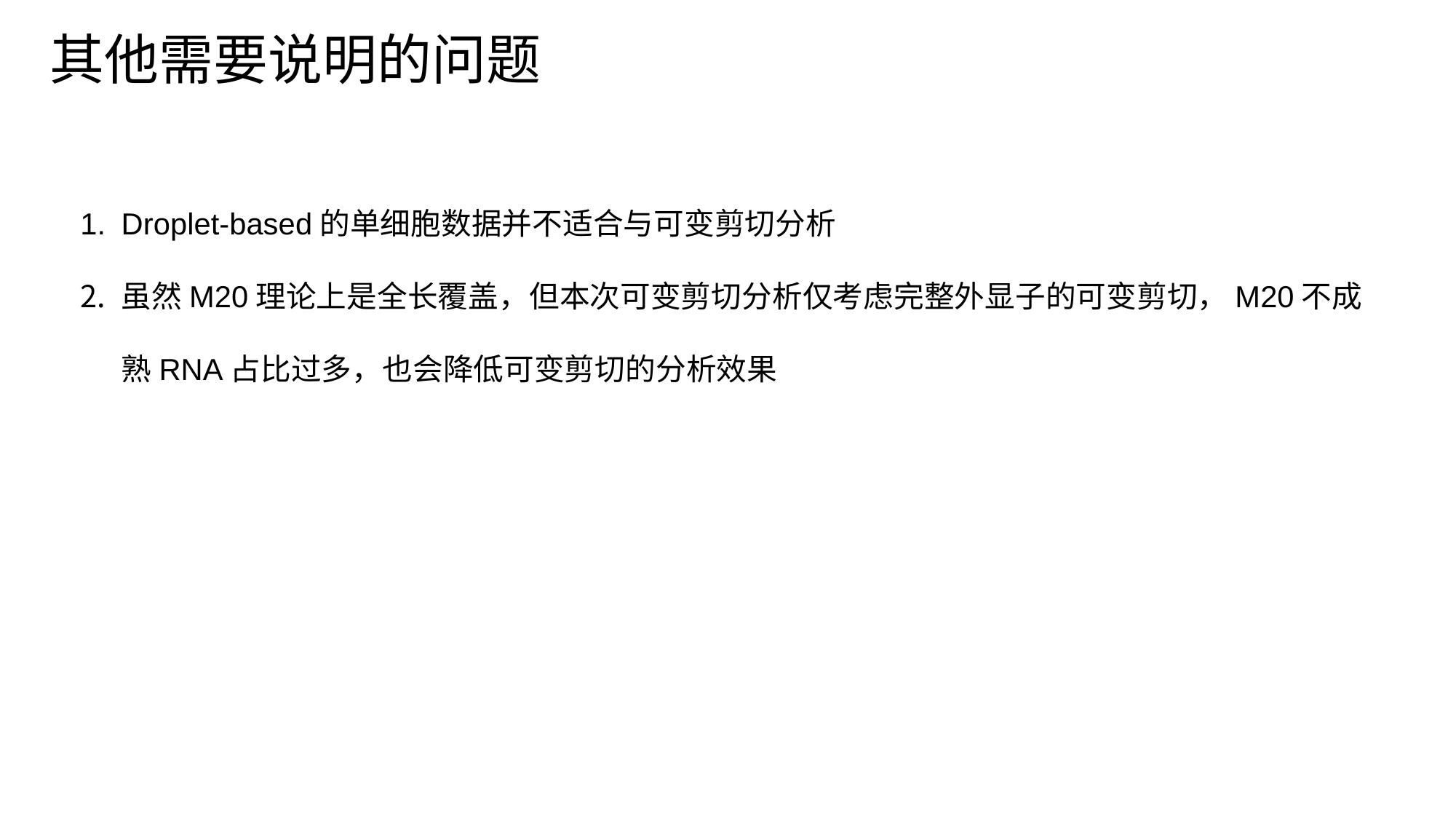

其他需要说明的问题
Droplet-based的单细胞数据并不适合与可变剪切分析
虽然M20理论上是全长覆盖，但本次可变剪切分析仅考虑完整外显子的可变剪切，M20不成熟RNA占比过多，也会降低可变剪切的分析效果